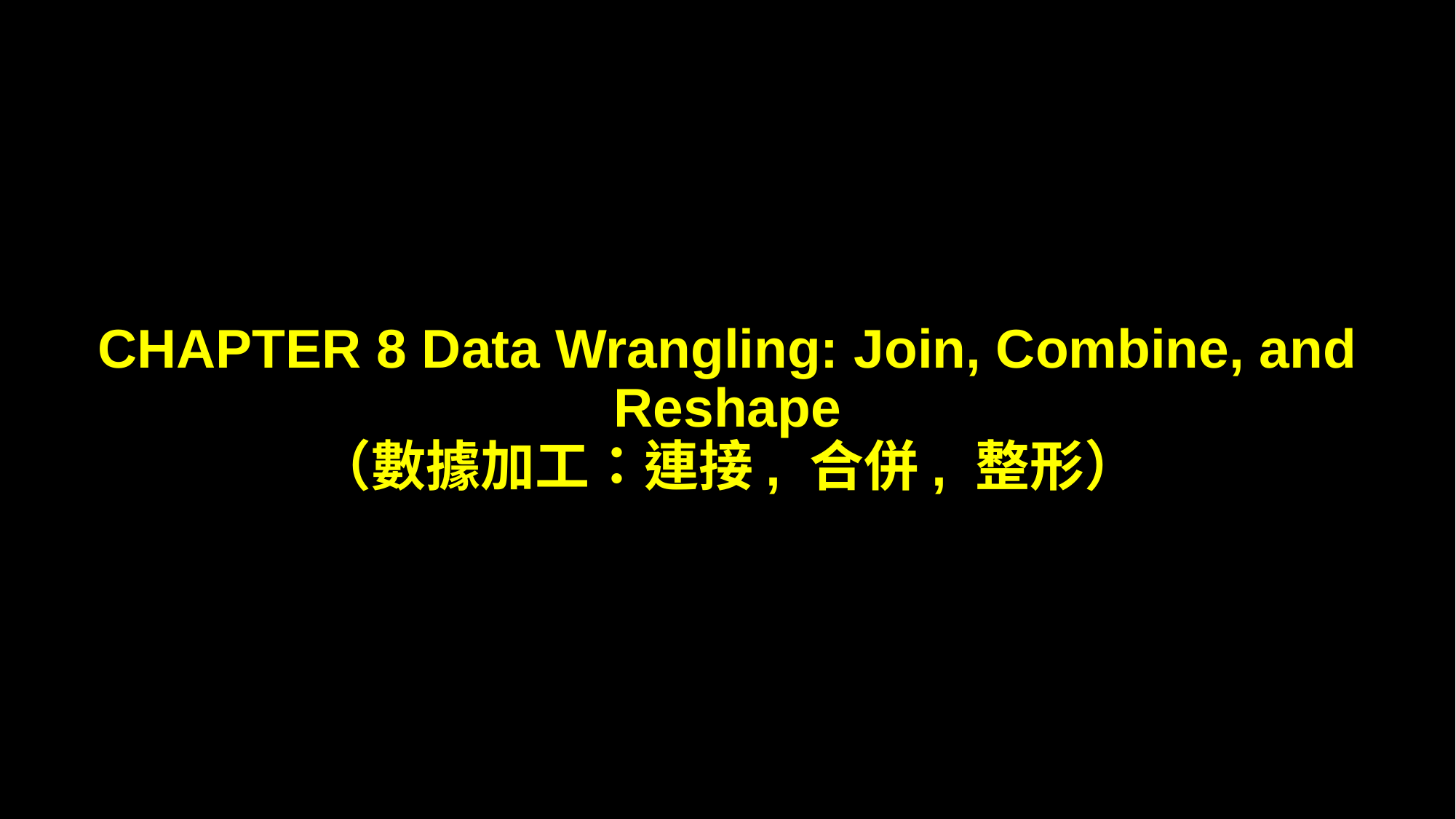

# CHAPTER 8 Data Wrangling: Join, Combine, and Reshape （數據加工：連接, 合併, 整形）